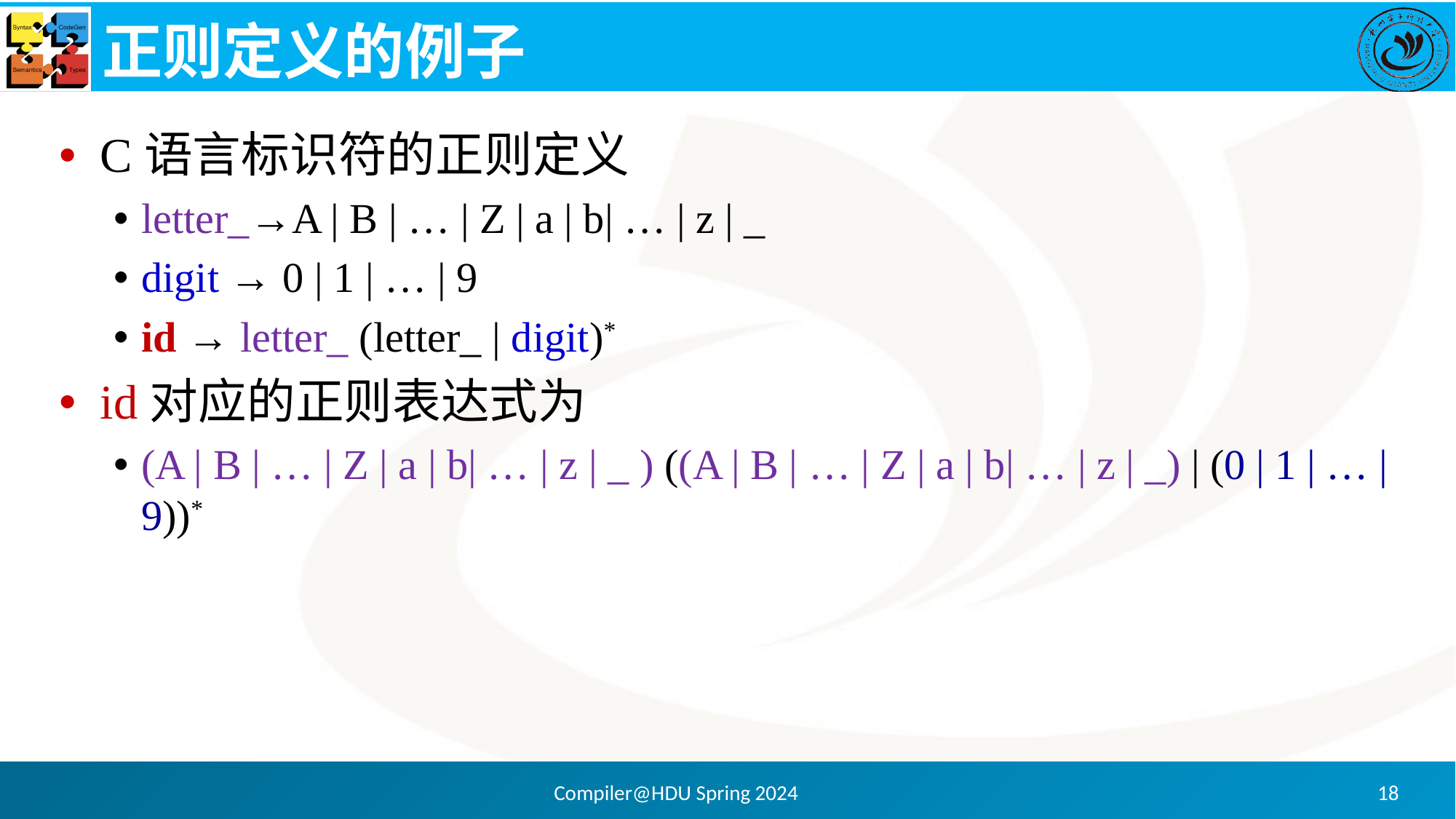

# 正则定义的例子
C语言标识符的正则定义
letter_→A | B | … | Z | a | b| … | z | _
digit → 0 | 1 | … | 9
id → letter_ (letter_ | digit)*
id对应的正则表达式为
(A | B | … | Z | a | b| … | z | _ ) ((A | B | … | Z | a | b| … | z | _) | (0 | 1 | … | 9))*

Compiler@HDU Spring 2024
18